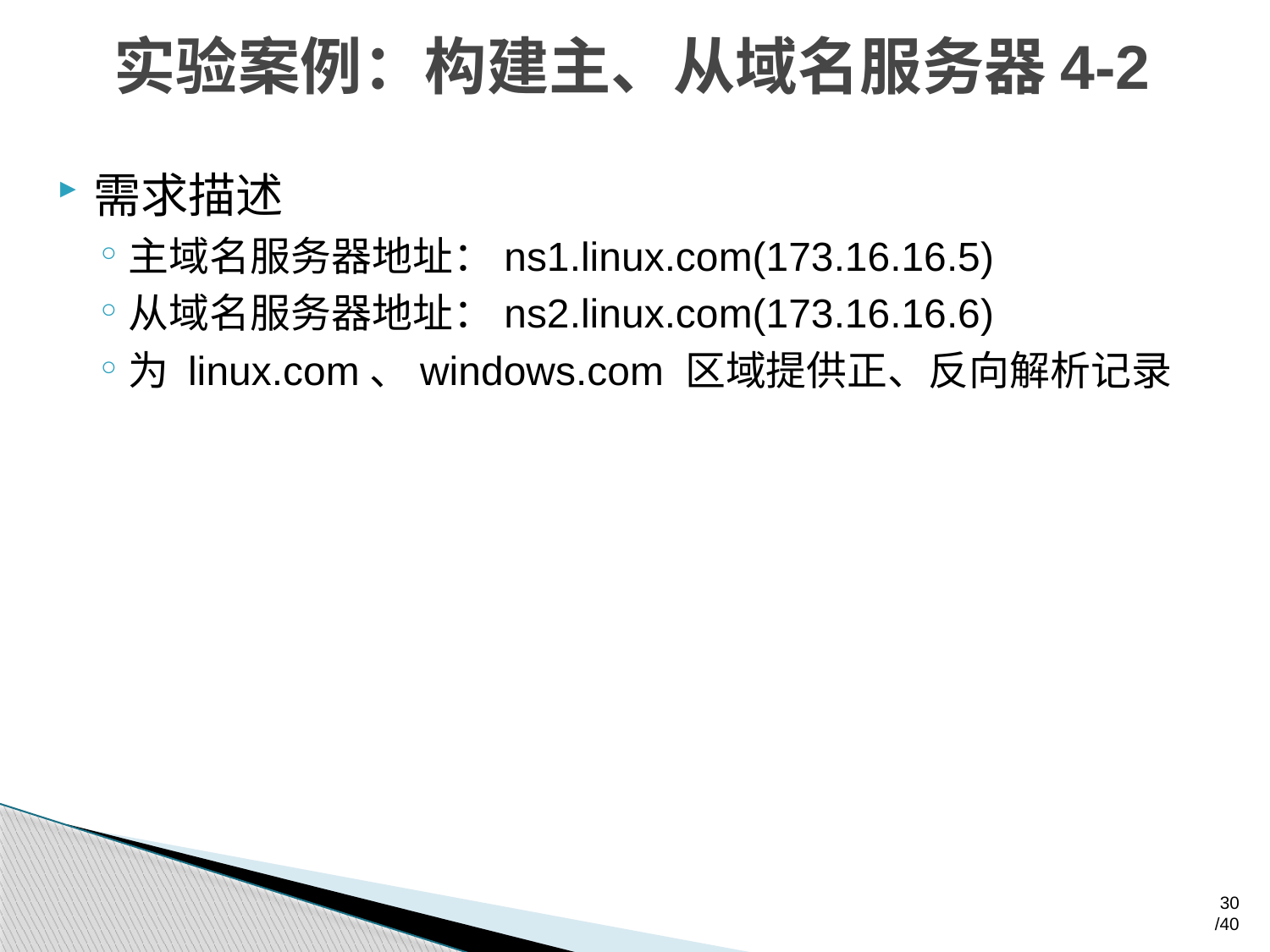

# 实验案例：构建主、从域名服务器4-2
需求描述
主域名服务器地址：ns1.linux.com(173.16.16.5)
从域名服务器地址：ns2.linux.com(173.16.16.6)
为 linux.com、windows.com 区域提供正、反向解析记录

30/40